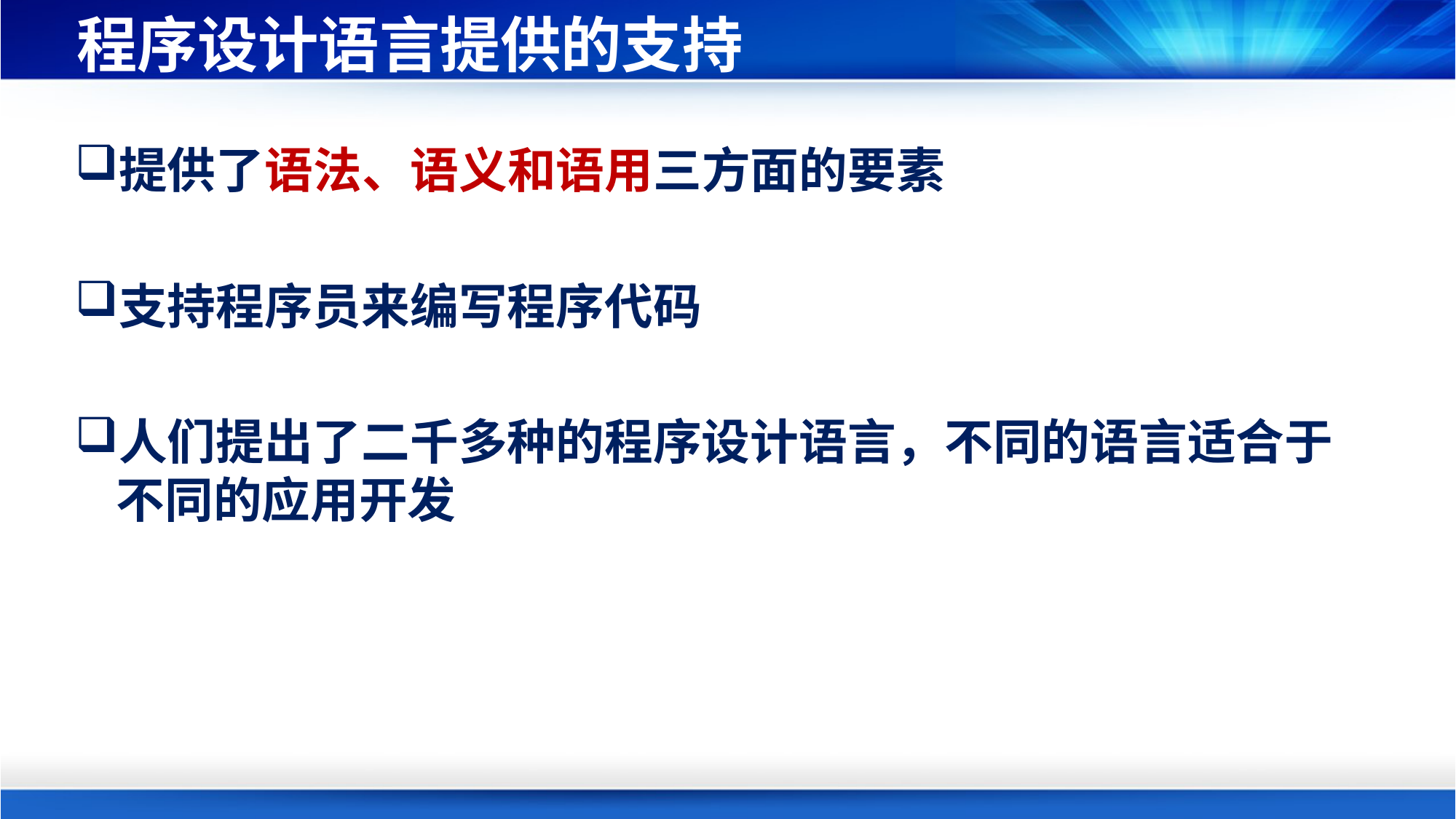

# 程序设计语言提供的支持
提供了语法、语义和语用三方面的要素

支持程序员来编写程序代码

人们提出了二千多种的程序设计语言，不同的语言适合于不同的应用开发